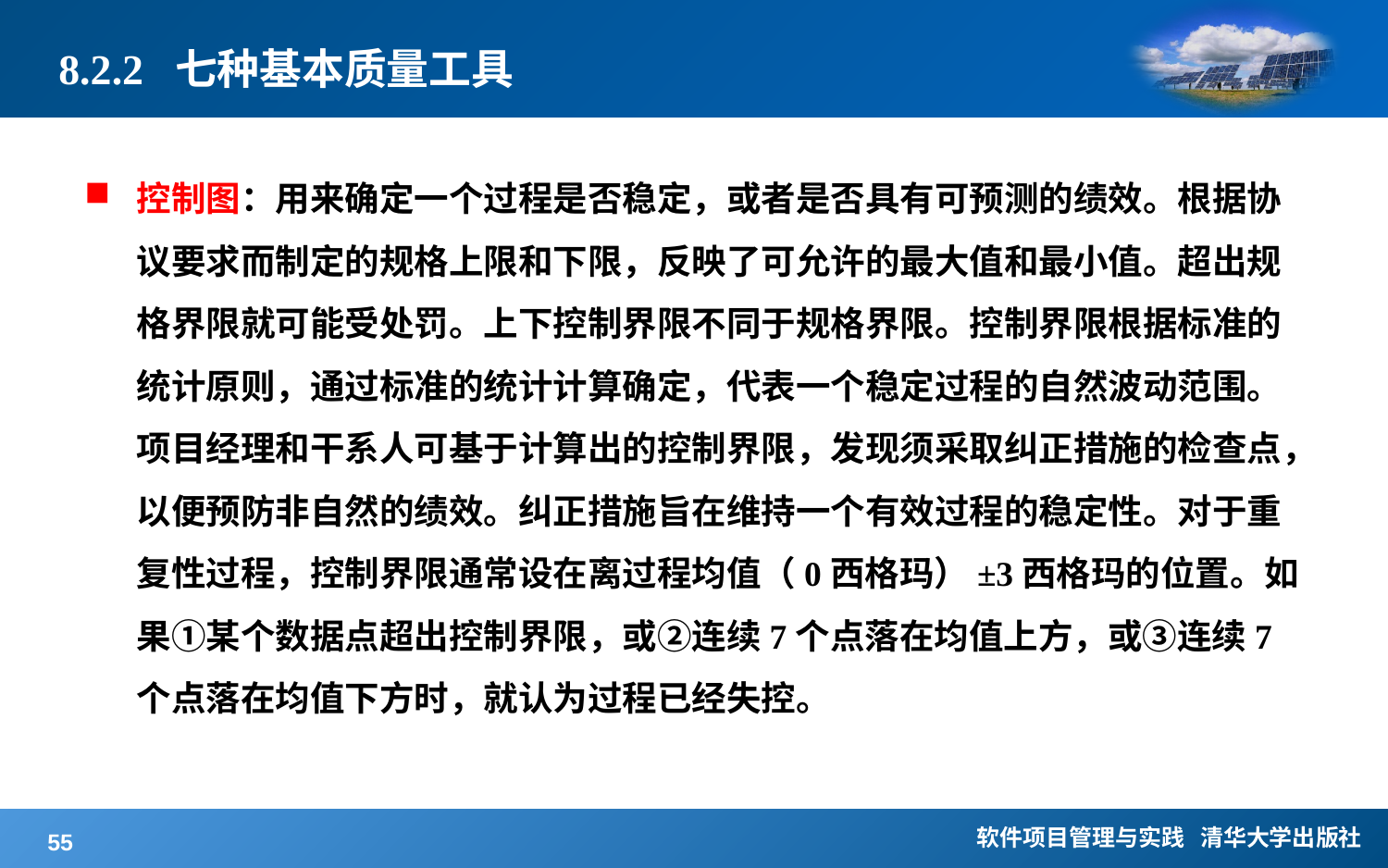

# 8.2.2  七种基本质量工具
控制图：用来确定一个过程是否稳定，或者是否具有可预测的绩效。根据协议要求而制定的规格上限和下限，反映了可允许的最大值和最小值。超出规格界限就可能受处罚。上下控制界限不同于规格界限。控制界限根据标准的统计原则，通过标准的统计计算确定，代表一个稳定过程的自然波动范围。项目经理和干系人可基于计算出的控制界限，发现须采取纠正措施的检查点，以便预防非自然的绩效。纠正措施旨在维持一个有效过程的稳定性。对于重复性过程，控制界限通常设在离过程均值（0西格玛）±3西格玛的位置。如果①某个数据点超出控制界限，或②连续7个点落在均值上方，或③连续7个点落在均值下方时，就认为过程已经失控。